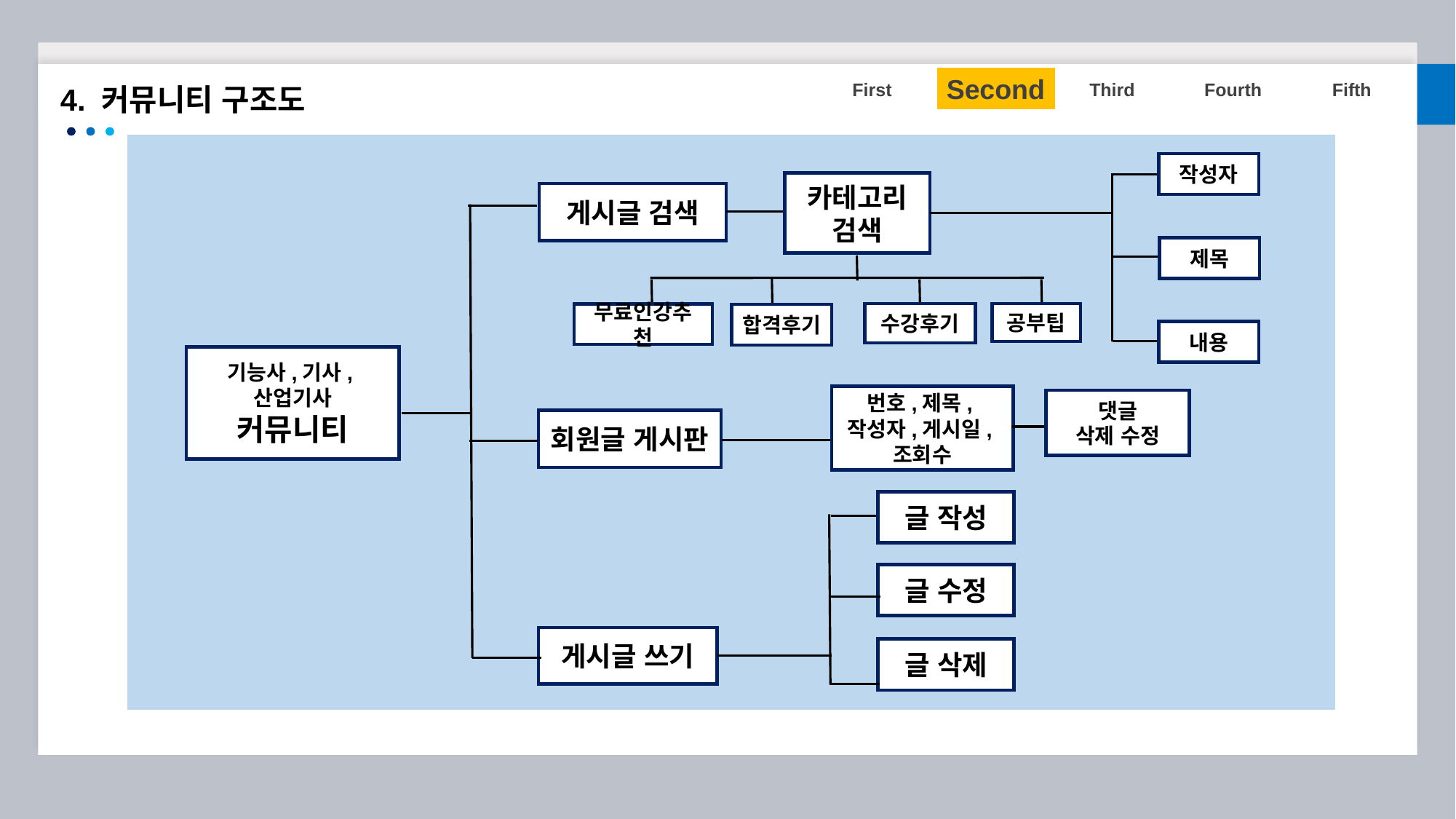

Second
First
Third
Fourth
Fifth
4. 커뮤니티 구조도

작성자
카테고리 검색
게시글 검색
제목
공부팁
수강후기
무료인강추천
합격후기
내용
기능사,기사,산업기사
커뮤니티

번호,제목,작성자,게시일,조회수
댓글
삭제 수정
회원글 게시판
글 작성
글 수정
게시글 쓰기
글 삭제